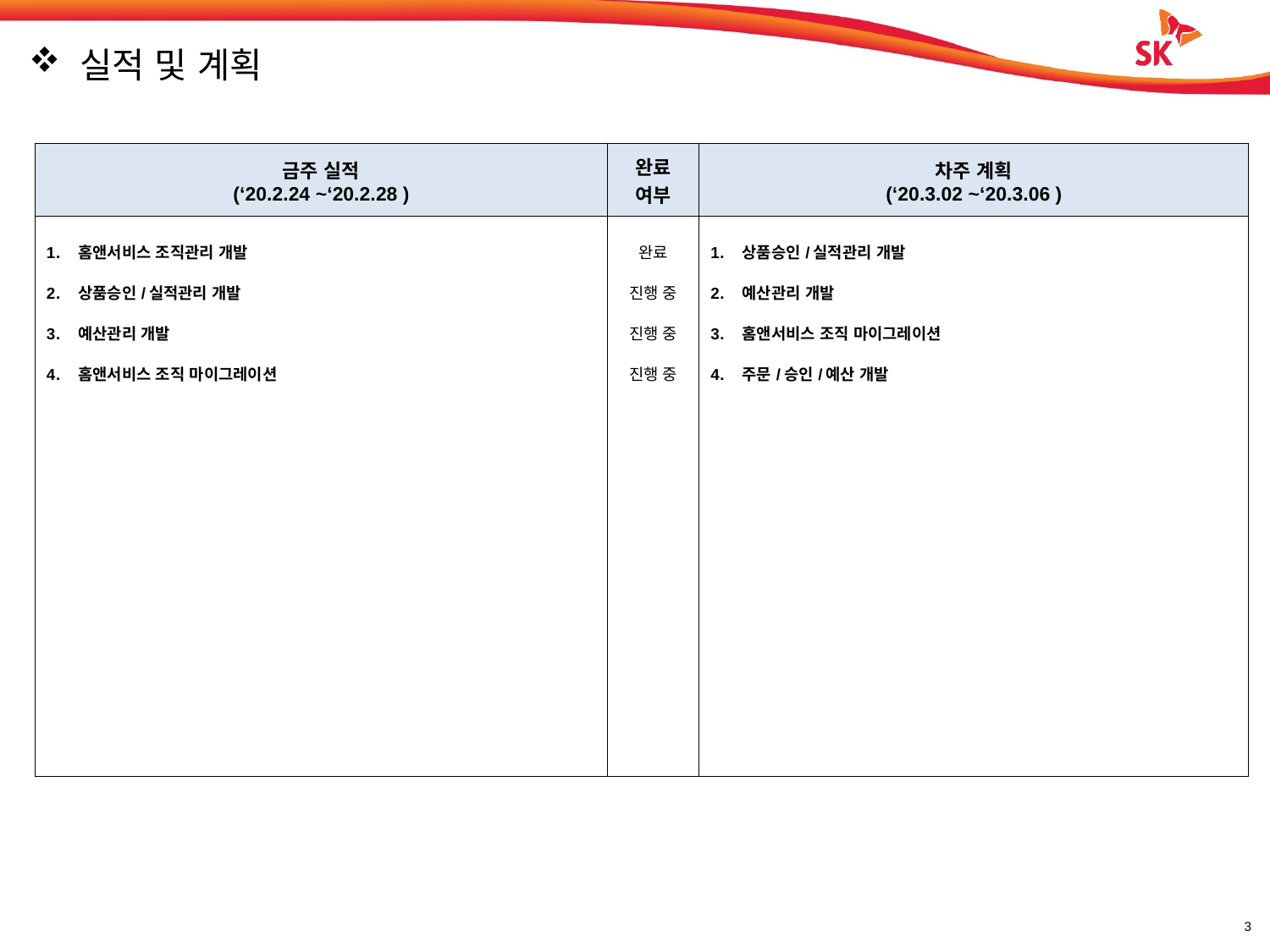

실적 및 계획
| 금주 실적 (‘20.2.24 ~‘20.2.28 ) | 완료 여부 | 차주 계획 (‘20.3.02 ~‘20.3.06 ) |
| --- | --- | --- |
| 홈앤서비스 조직관리 개발 상품승인/실적관리 개발 예산관리 개발 홈앤서비스 조직 마이그레이션 | 완료 진행 중 진행 중 진행 중 | 상품승인/실적관리 개발 예산관리 개발 홈앤서비스 조직 마이그레이션 주문/승인/예산 개발 |